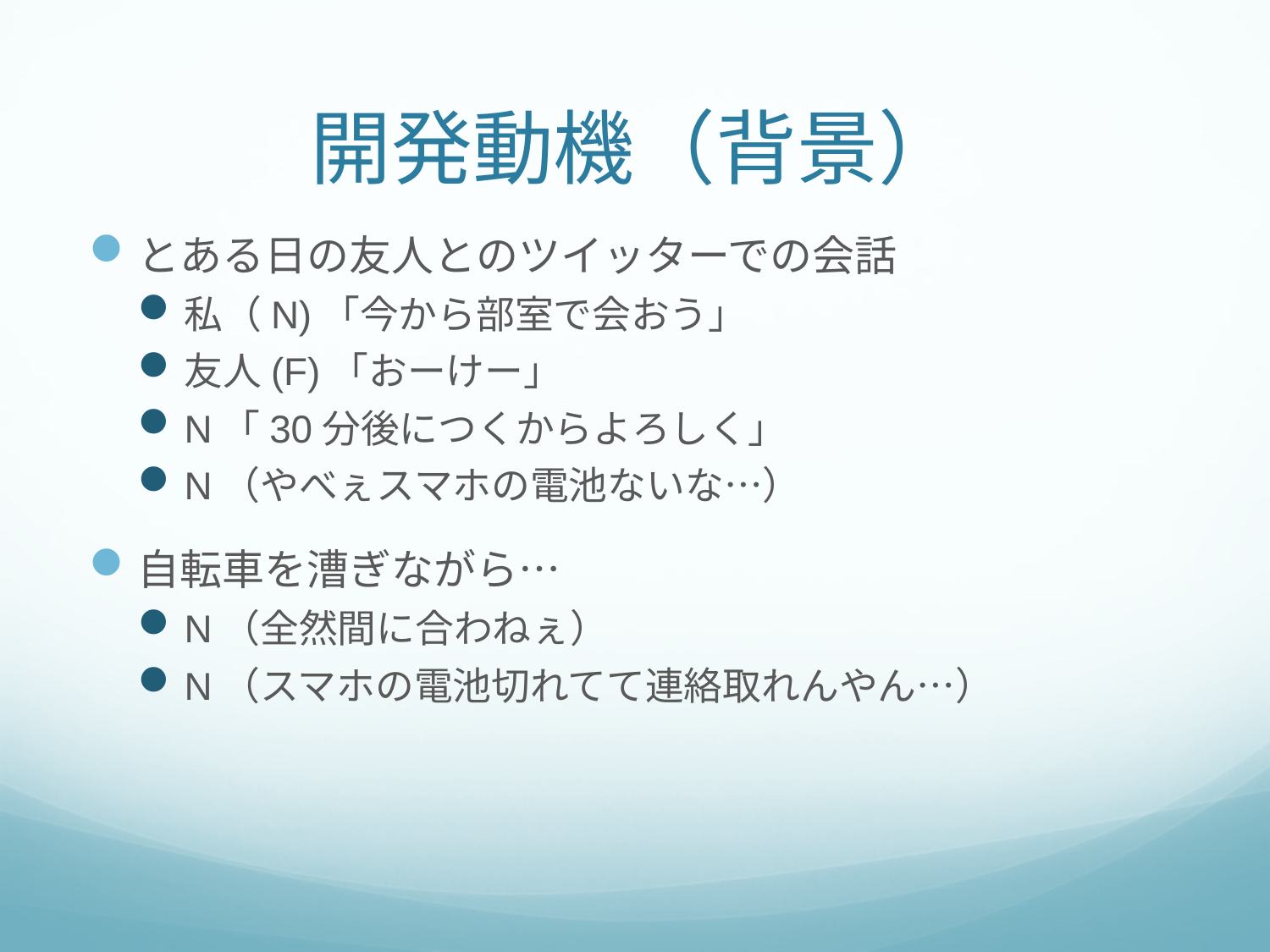

# 開発動機（背景）
とある日の友人とのツイッターでの会話
私（N)「今から部室で会おう」
友人(F)「おーけー」
N「30分後につくからよろしく」
N（やべぇスマホの電池ないな…）
自転車を漕ぎながら…
N（全然間に合わねぇ）
N（スマホの電池切れてて連絡取れんやん…）